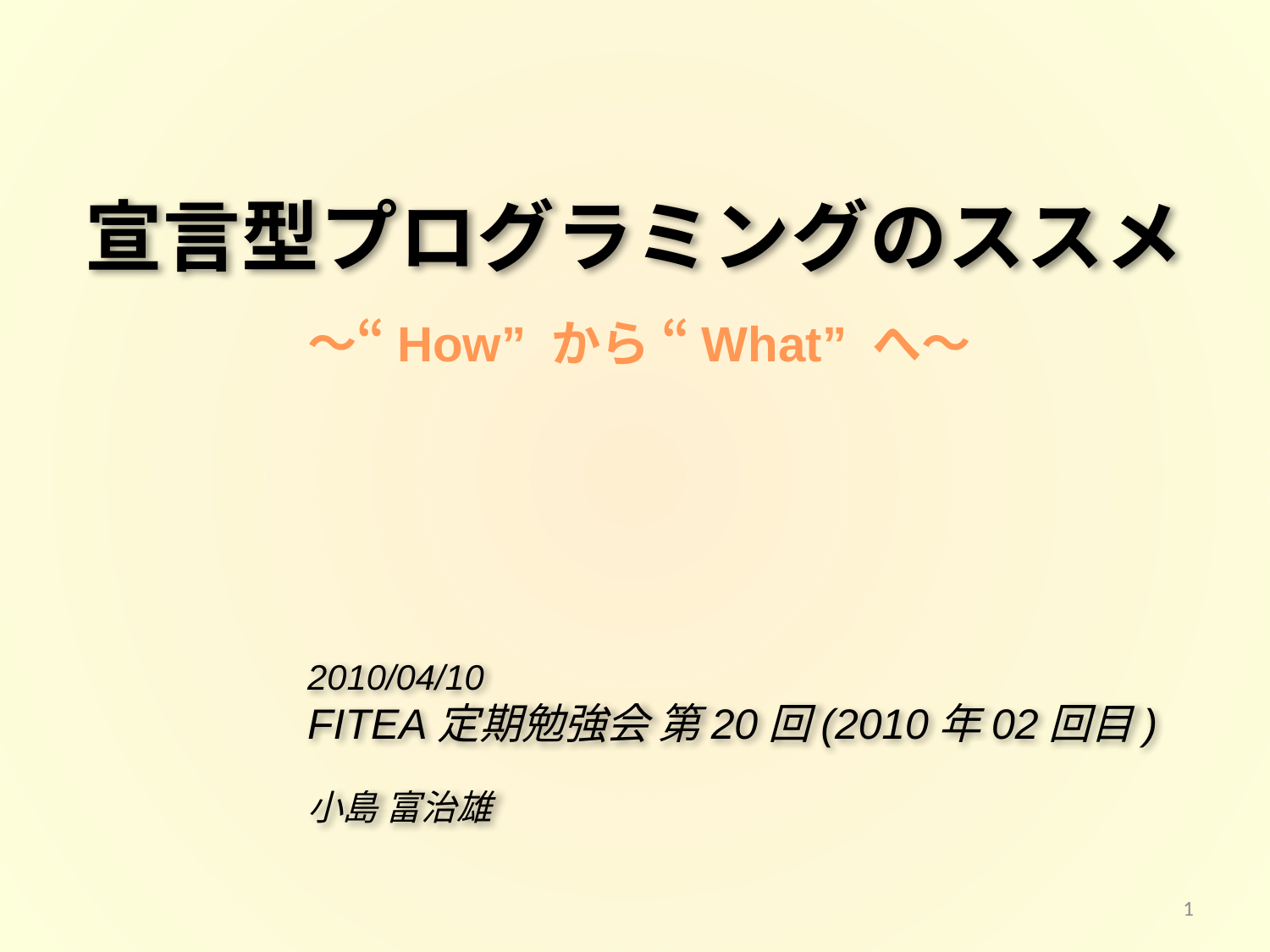

# 宣言型プログラミングのススメ
～“How” から “What” へ～
2010/04/10
FITEA定期勉強会 第20回(2010年02回目)
小島 富治雄
1